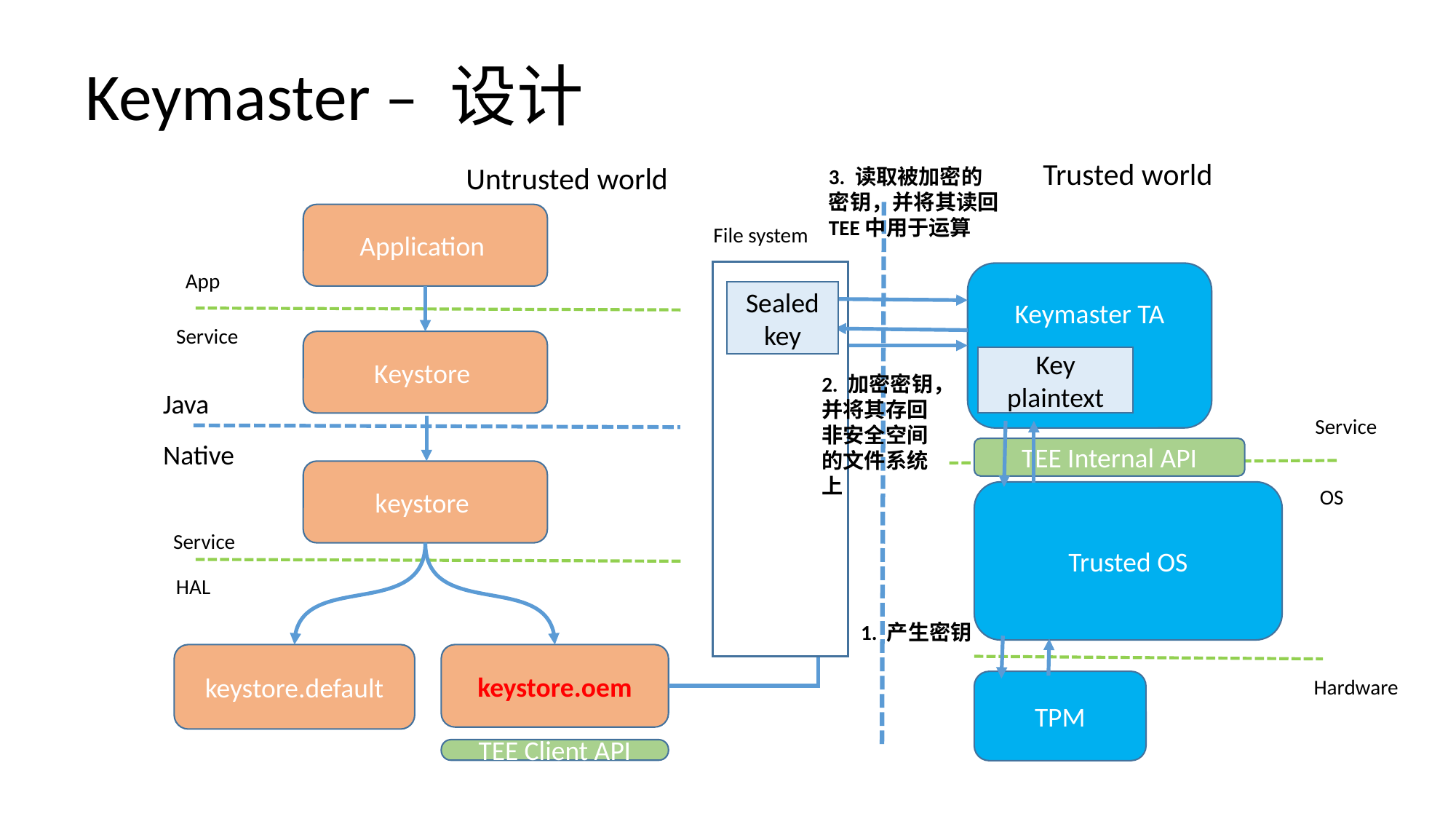

# Keymaster – 设计
Trusted world
Untrusted world
3. 读取被加密的密钥，并将其读回TEE中用于运算
Application
File system
App

Keymaster TA

Sealed key
Service
Keystore
Key plaintext
2. 加密密钥，并将其存回非安全空间的文件系统上
Java
Service
Native
TEE Internal API
keystore
OS
Trusted OS
Service
HAL
1. 产生密钥
keystore.default
keystore.oem
Hardware
TPM
TEE Client API